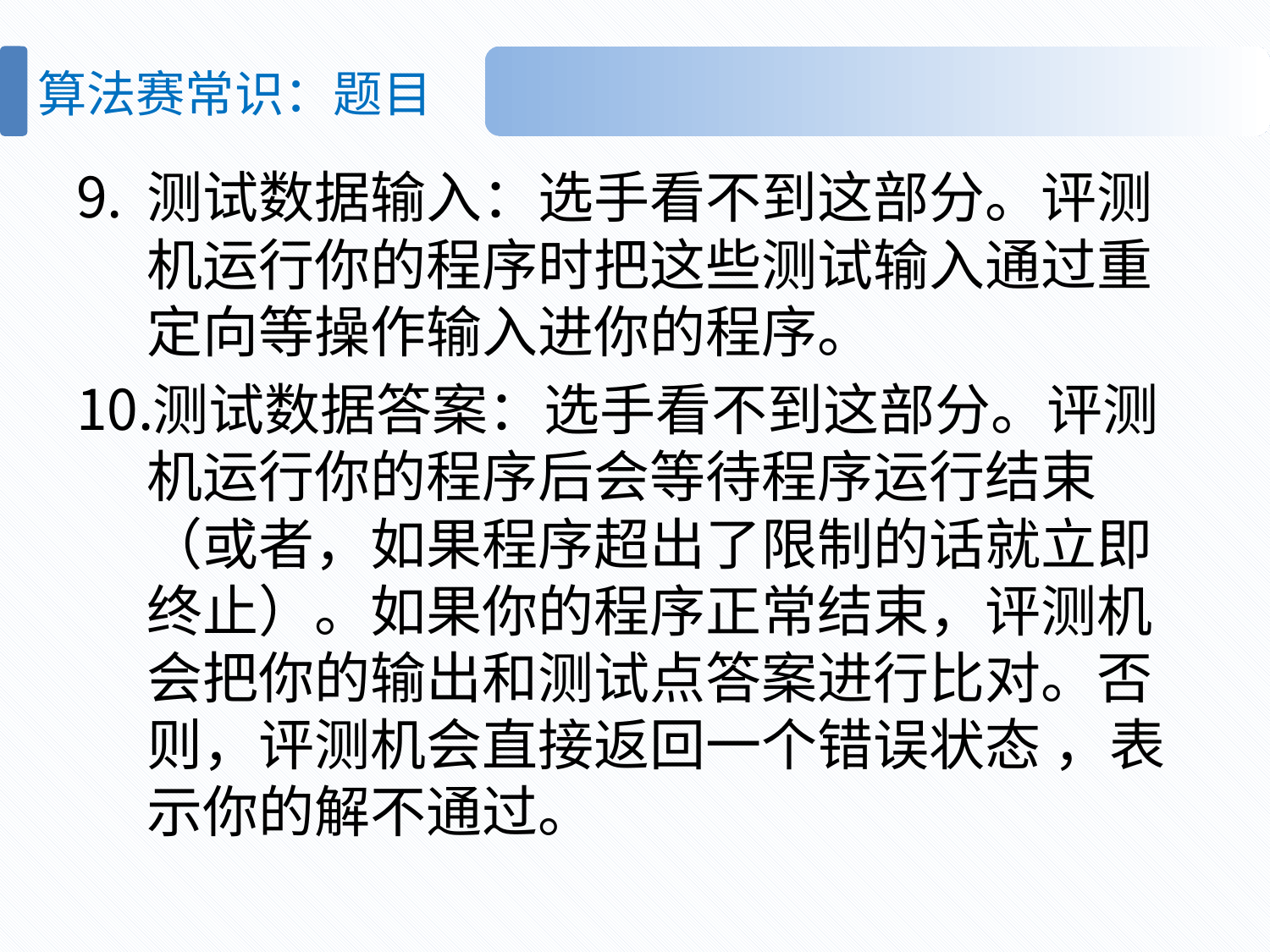

# 算法赛常识：题目
测试数据输入：选手看不到这部分。评测机运行你的程序时把这些测试输入通过重定向等操作输入进你的程序。
测试数据答案：选手看不到这部分。评测机运行你的程序后会等待程序运行结束（或者，如果程序超出了限制的话就立即终止）。如果你的程序正常结束，评测机会把你的输出和测试点答案进行比对。否则，评测机会直接返回一个错误状态 ，表示你的解不通过。